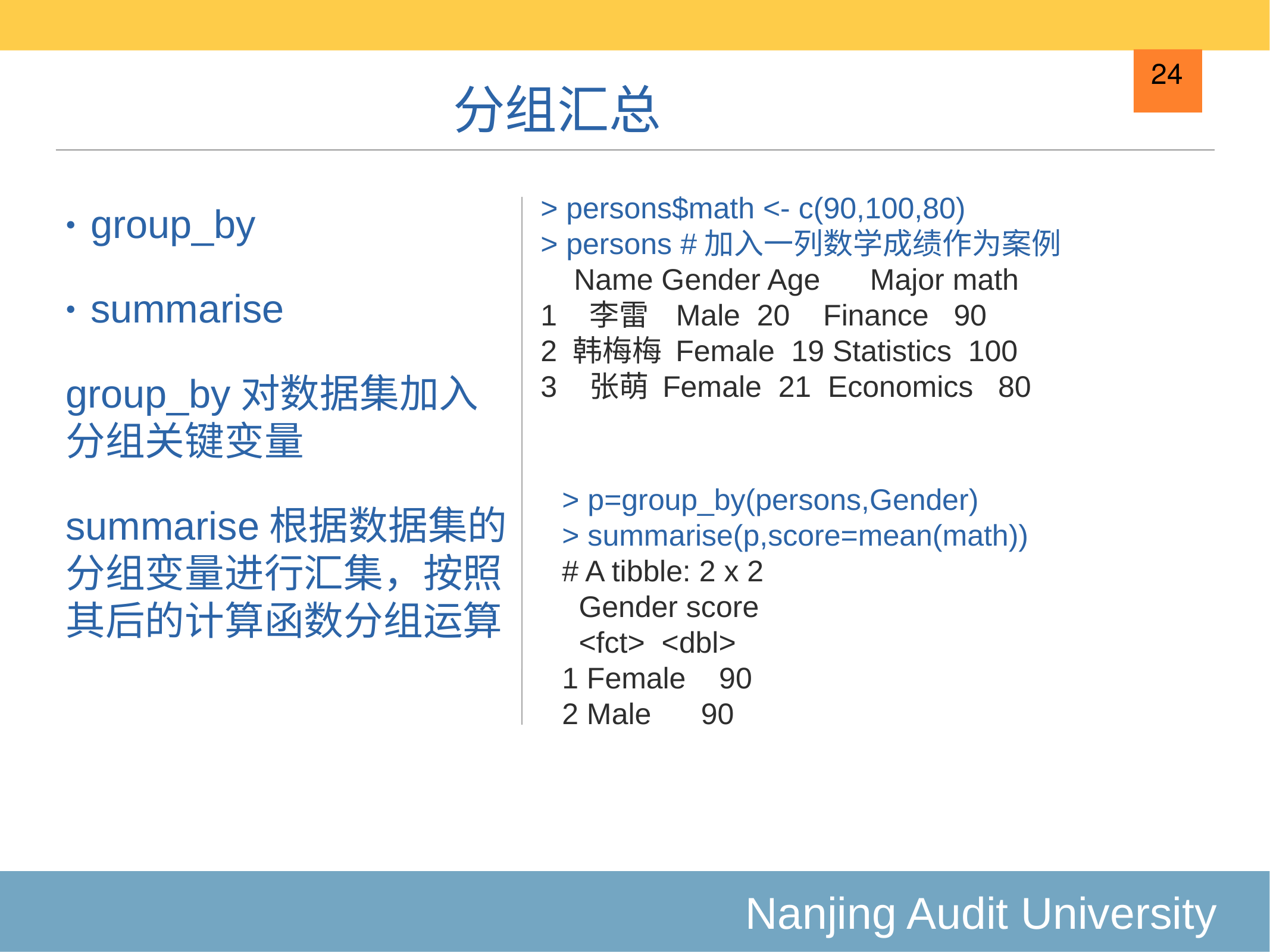

分组汇总
24
> persons$math <- c(90,100,80)
> persons #加入一列数学成绩作为案例
    Name Gender Age      Major math
1   李雷   Male  20    Finance   90
2 韩梅梅 Female  19 Statistics  100
3   张萌 Female  21  Economics   80
group_by
summarise
group_by对数据集加入分组关键变量
summarise根据数据集的分组变量进行汇集，按照其后的计算函数分组运算
> p=group_by(persons,Gender)
> summarise(p,score=mean(math))
# A tibble: 2 x 2
  Gender score
  <fct>  <dbl>
1 Female    90
2 Male      90